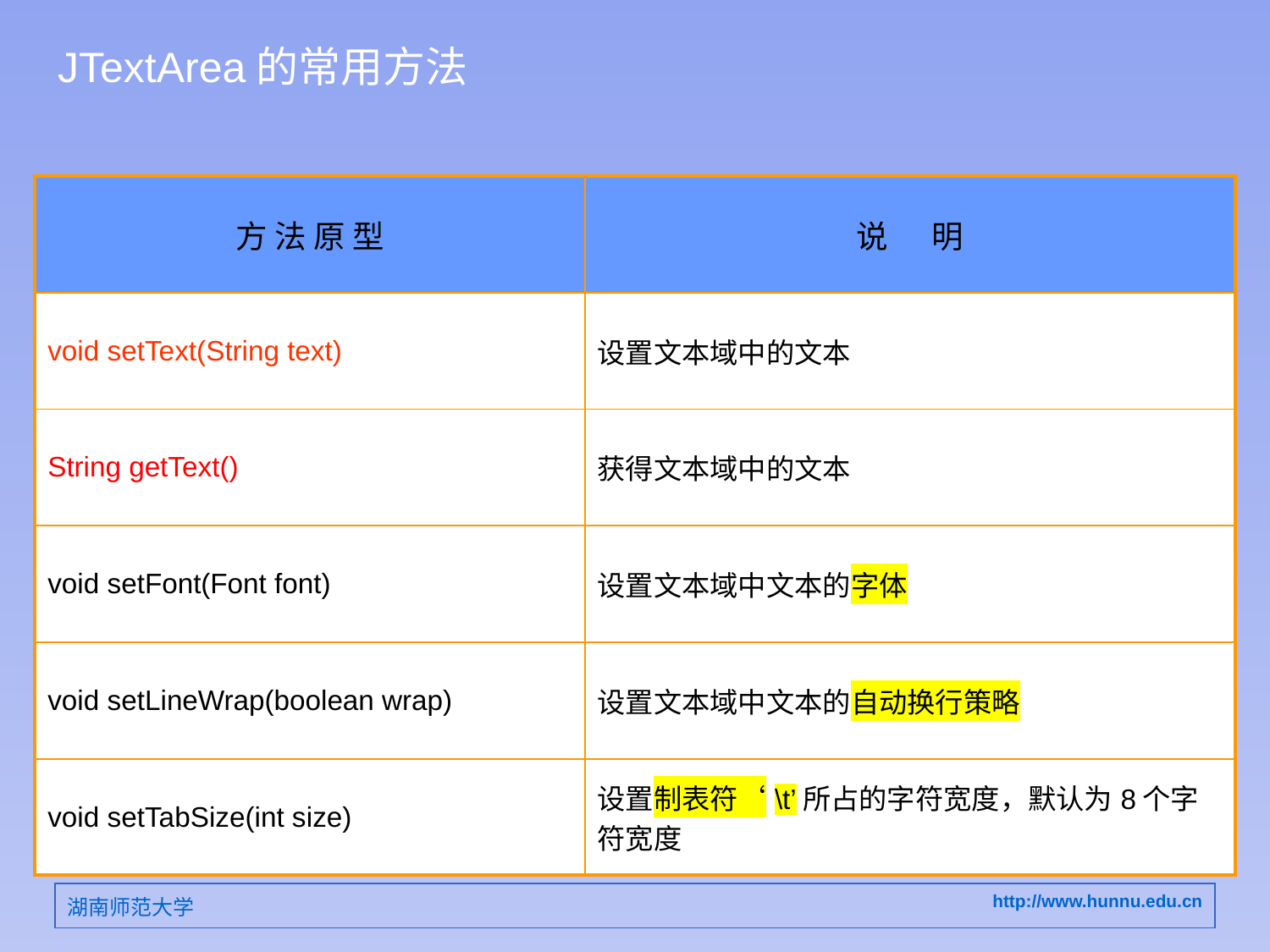

# JTextArea的常用方法
| 方 法 原 型 | 说 明 |
| --- | --- |
| void setText(String text) | 设置文本域中的文本 |
| String getText() | 获得文本域中的文本 |
| void setFont(Font font) | 设置文本域中文本的字体 |
| void setLineWrap(boolean wrap) | 设置文本域中文本的自动换行策略 |
| void setTabSize(int size) | 设置制表符‘\t’所占的字符宽度，默认为8个字符宽度 |